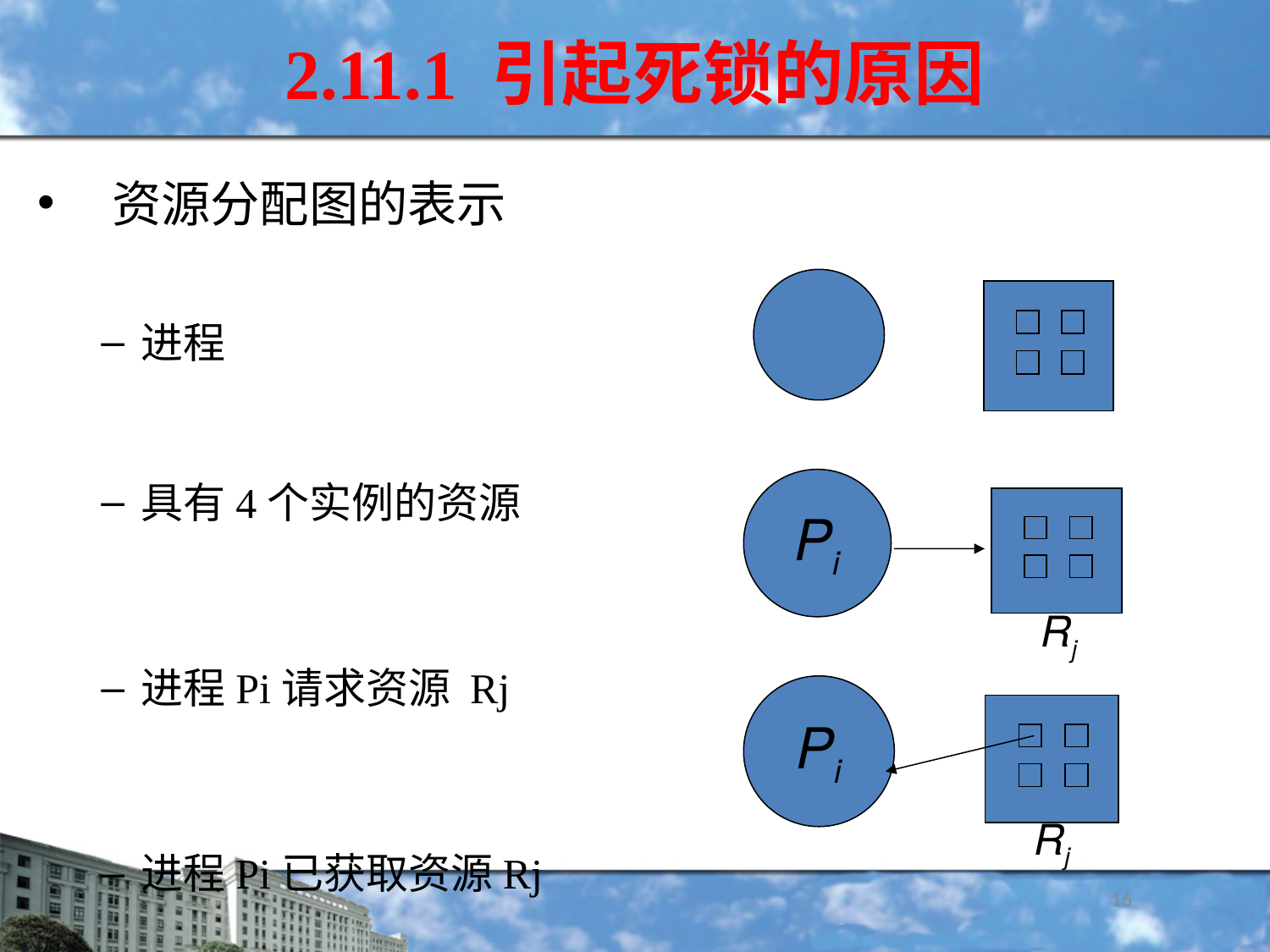

2.11.1 引起死锁的原因
资源分配图的表示

进程

具有4个实例的资源

进程Pi请求资源 Rj

进程Pi已获取资源Rj

Pi

Rj
Pi

Rj
16